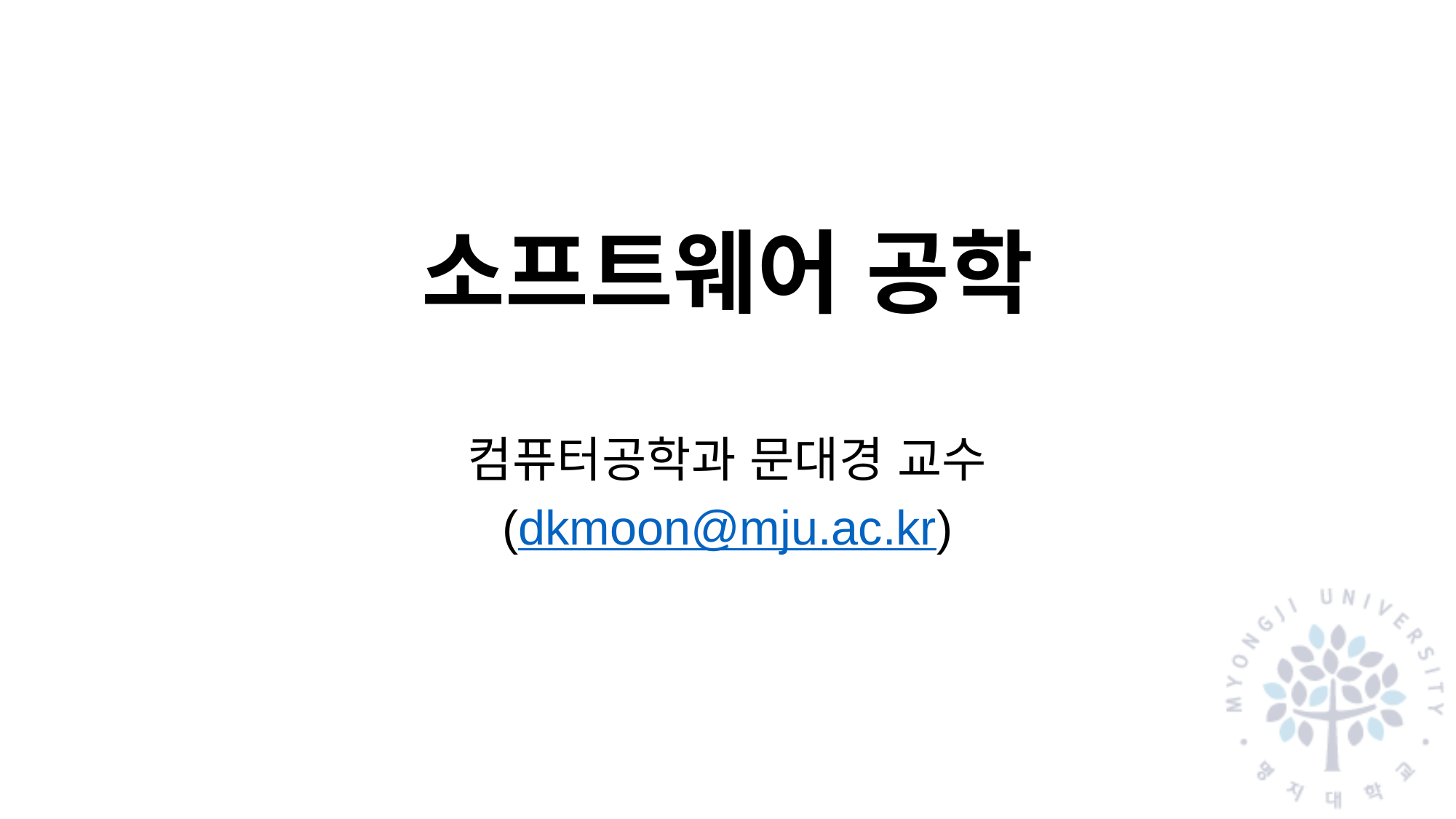

# 소프트웨어 공학
컴퓨터공학과 문대경 교수
(dkmoon@mju.ac.kr)